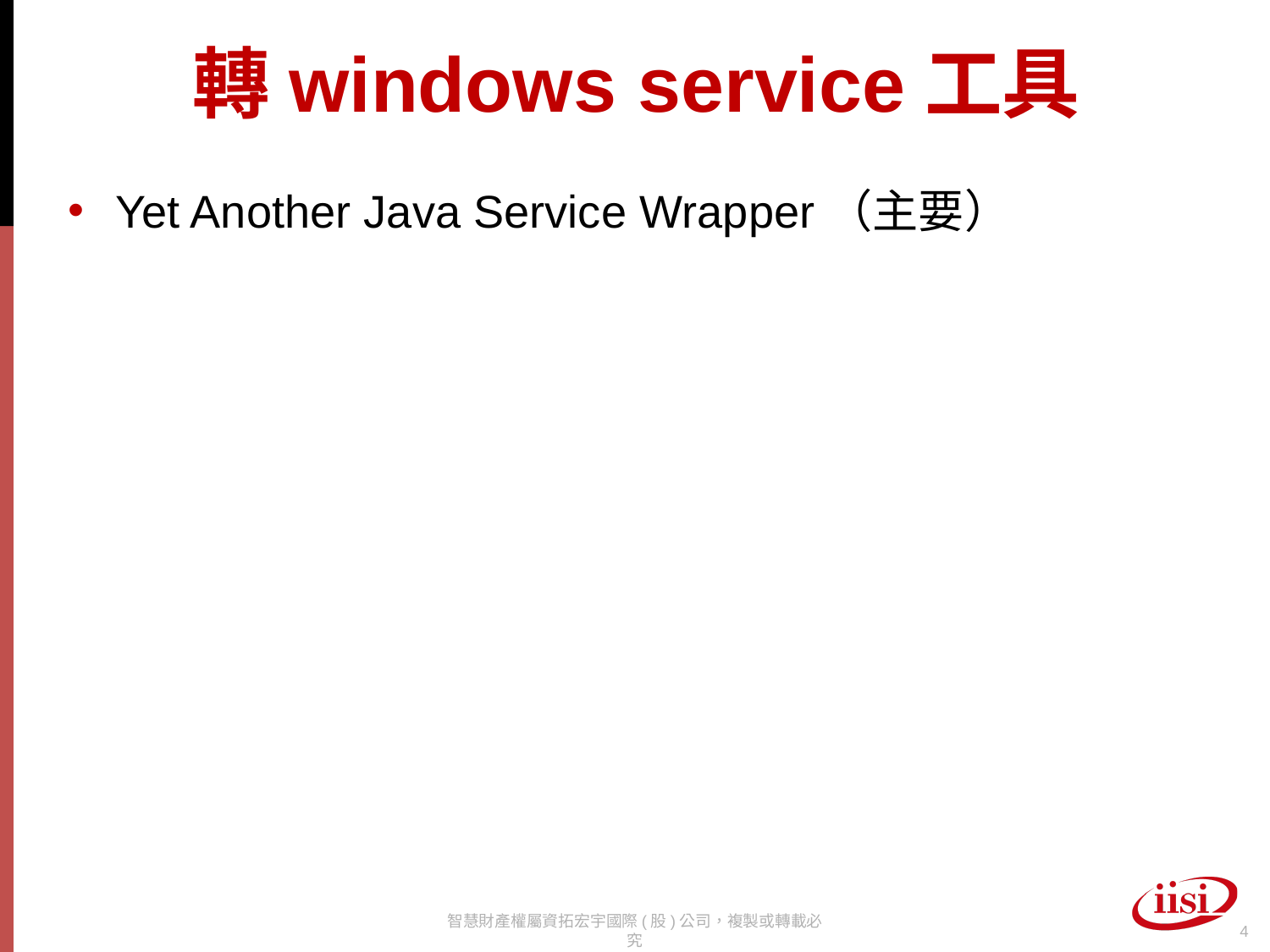

# 轉windows service工具
Yet Another Java Service Wrapper（主要）
智慧財產權屬資拓宏宇國際(股)公司，複製或轉載必究
4